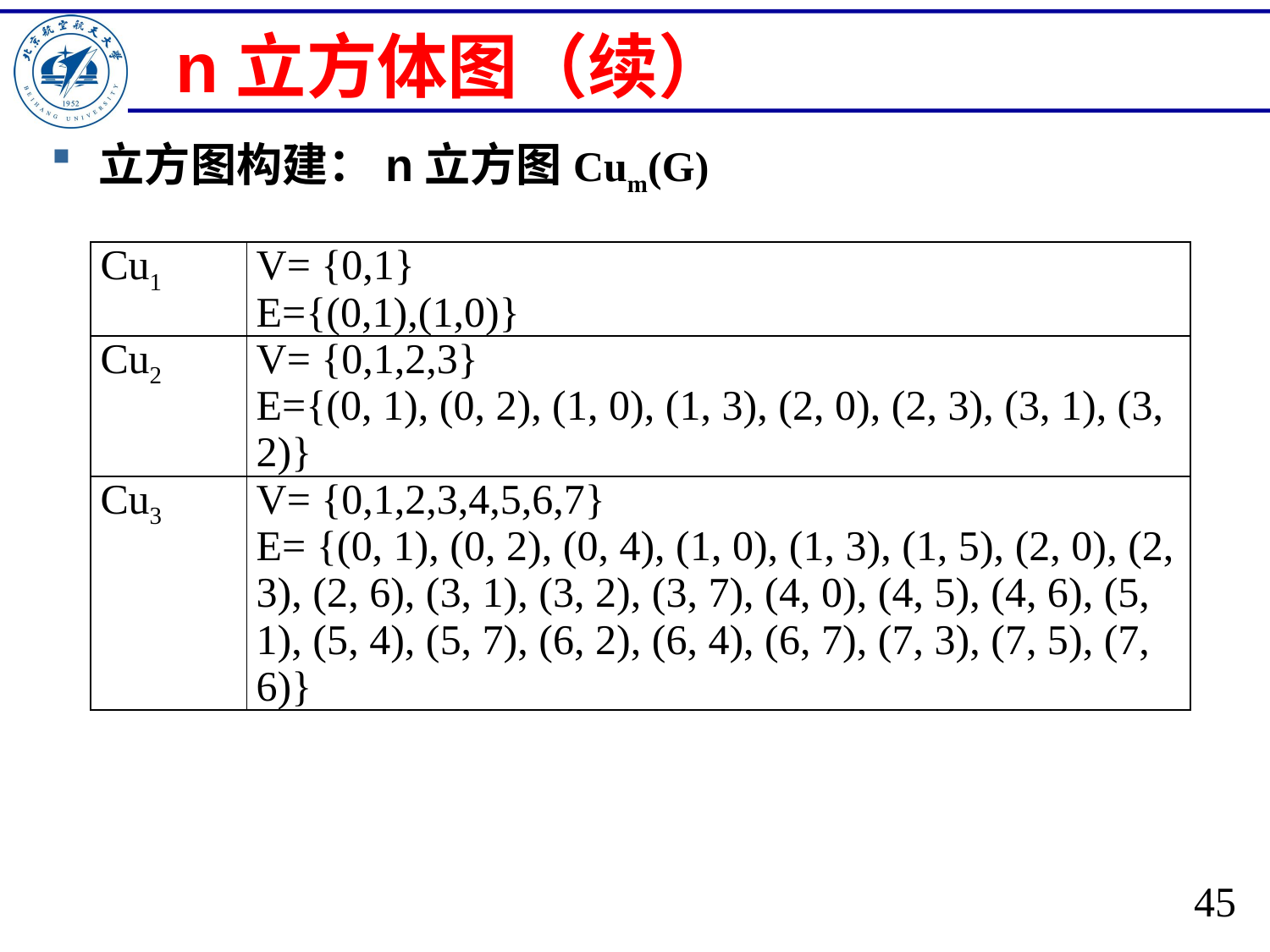

# n立方体图（续）
立方图构建：n立方图Cum(G)
| Cu1 | V= {0,1} E={(0,1),(1,0)} |
| --- | --- |
| Cu2 | V= {0,1,2,3} E={(0, 1), (0, 2), (1, 0), (1, 3), (2, 0), (2, 3), (3, 1), (3, 2)} |
| Cu3 | V= {0,1,2,3,4,5,6,7} E= {(0, 1), (0, 2), (0, 4), (1, 0), (1, 3), (1, 5), (2, 0), (2, 3), (2, 6), (3, 1), (3, 2), (3, 7), (4, 0), (4, 5), (4, 6), (5, 1), (5, 4), (5, 7), (6, 2), (6, 4), (6, 7), (7, 3), (7, 5), (7, 6)} |